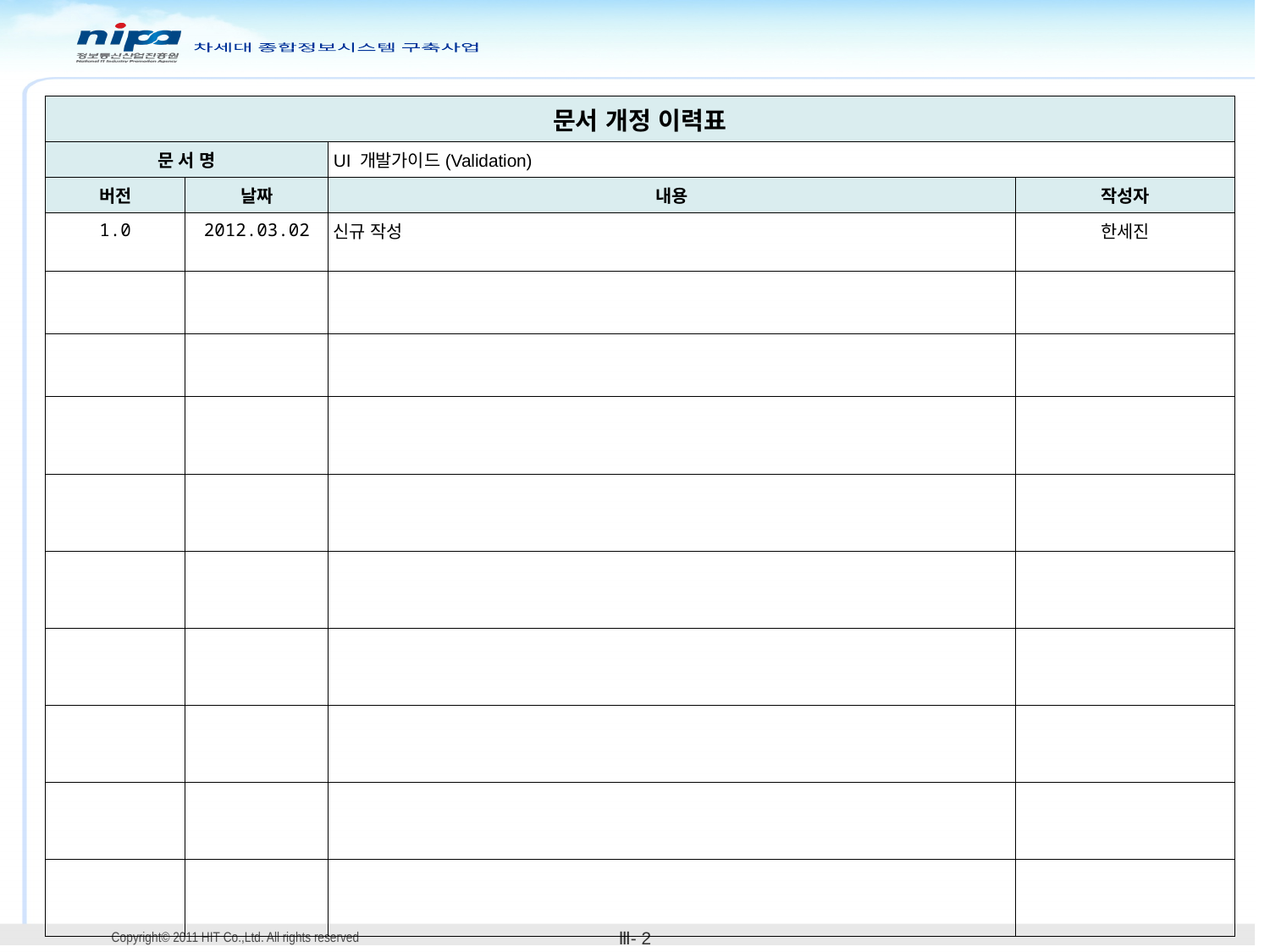

| 문서 개정 이력표 |  |  |  |
| --- | --- | --- | --- |
| 문 서 명 |  | UI 개발가이드(Validation) |  |
| 버전 | 날짜 | 내용 | 작성자 |
| 1.0 | 2012.03.02 | 신규 작성 | 한세진 |
|  |  |  |  |
|  |  |  |  |
|  |  |  |  |
|  |  |  |  |
|  |  |  |  |
|  |  |  |  |
|  |  |  |  |
|  |  |  |  |
|  |  |  |  |